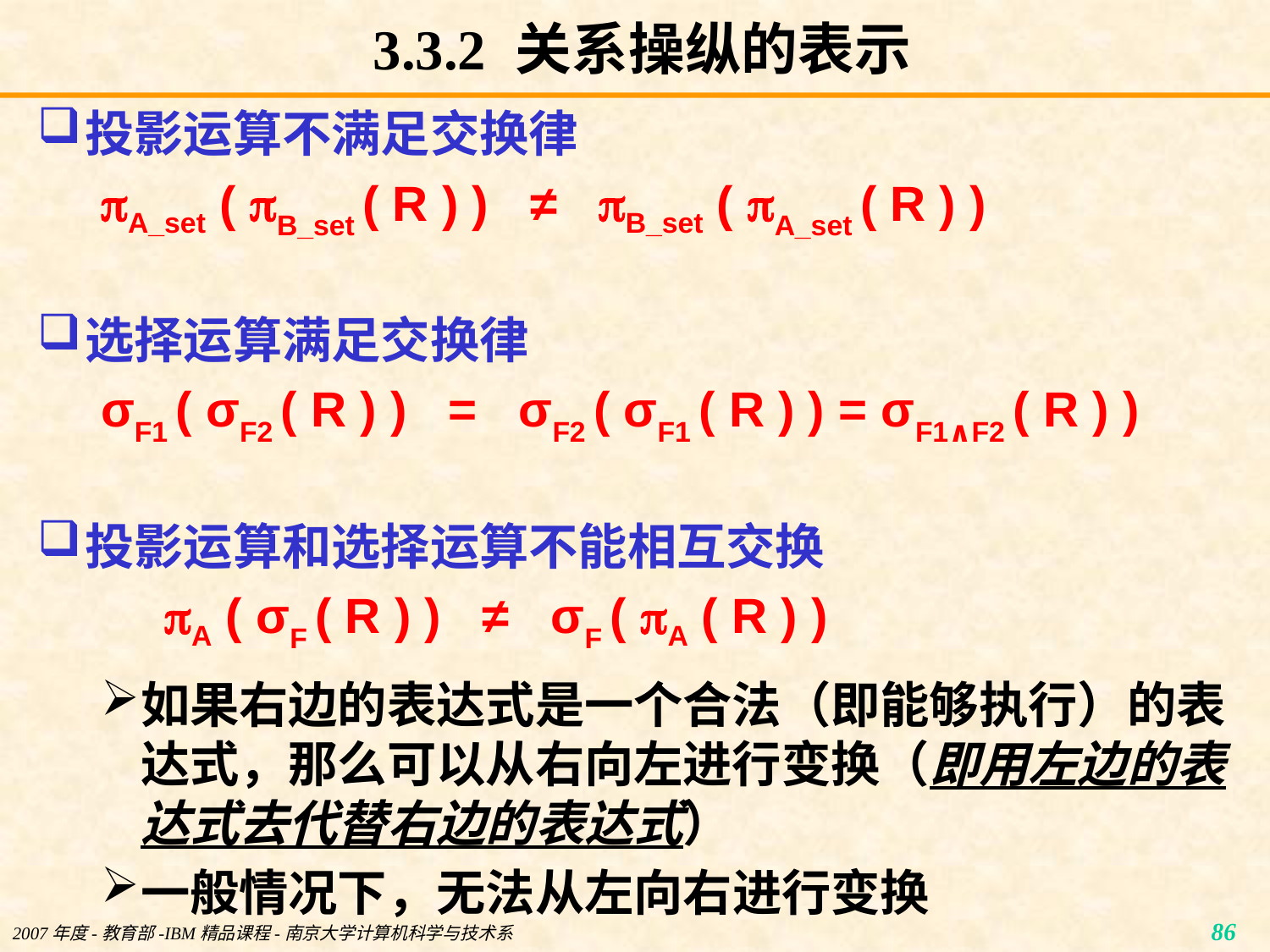

# 3.3.2 关系操纵的表示
投影运算不满足交换律
πA_set ( πB_set ( R ) )   ≠   πB_set ( πA_set ( R ) )

选择运算满足交换律
σF1 ( σF2 ( R ) )   =   σF2 ( σF1 ( R ) ) = σF1∧F2 ( R ) )

投影运算和选择运算不能相互交换
πA ( σF ( R ) )   ≠   σF ( πA ( R ) )
如果右边的表达式是一个合法（即能够执行）的表达式，那么可以从右向左进行变换（即用左边的表达式去代替右边的表达式）
一般情况下，无法从左向右进行变换
86
2007年度-教育部-IBM精品课程-南京大学计算机科学与技术系